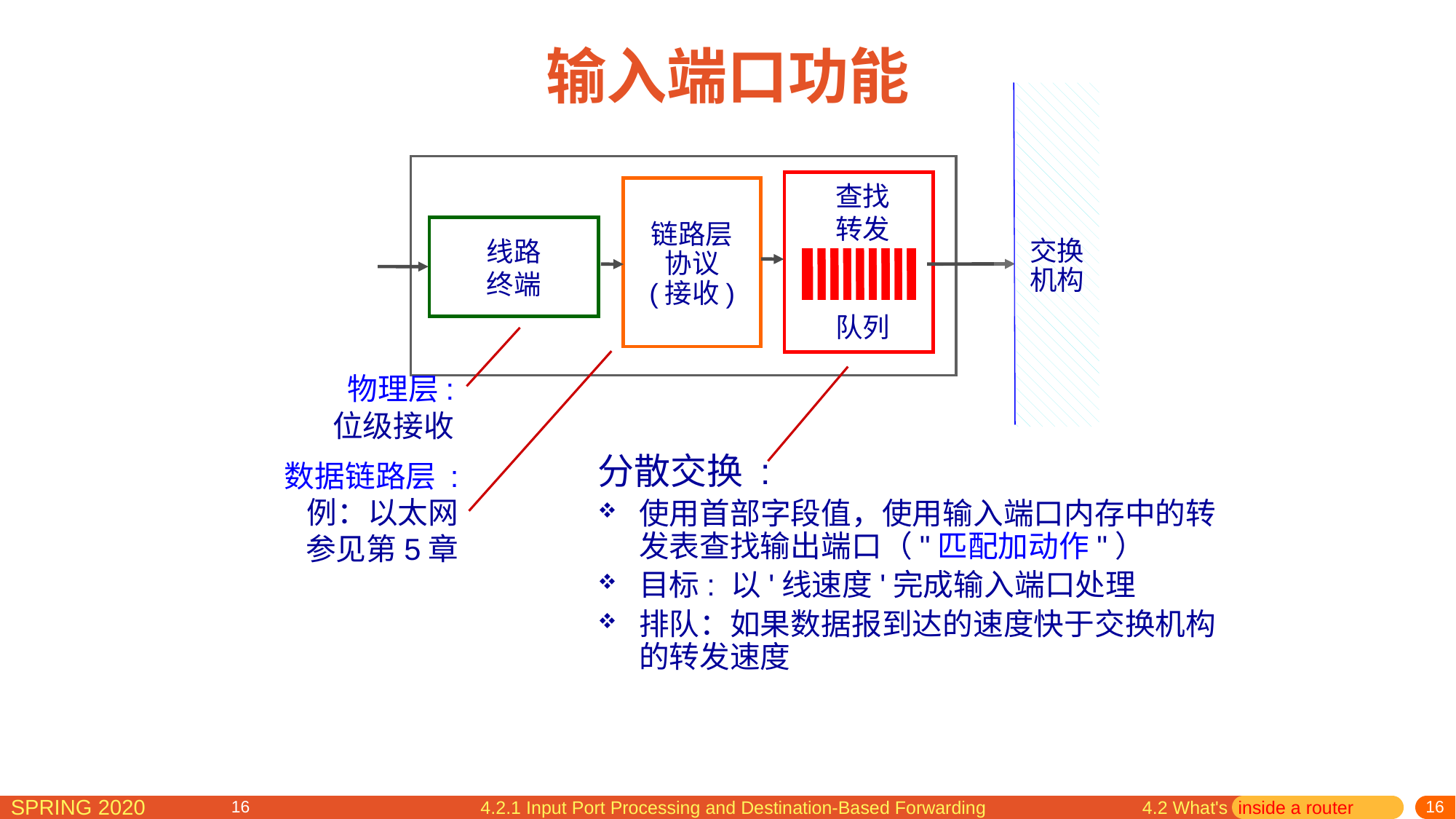

# 输入端口功能

查找
转发

队列

链路层
协议
(接收)
交换
机构
线路
终端

物理层:
位级接收

分散交换 :
使用首部字段值，使用输入端口内存中的转发表查找输出端口（"匹配加动作"）
目标: 以'线速度'完成输入端口处理
排队：如果数据报到达的速度快于交换机构的转发速度
数据链路层 :
例：以太网
参见第5章
4.2.1 Input Port Processing and Destination-Based Forwarding
4.2 What's  inside a router